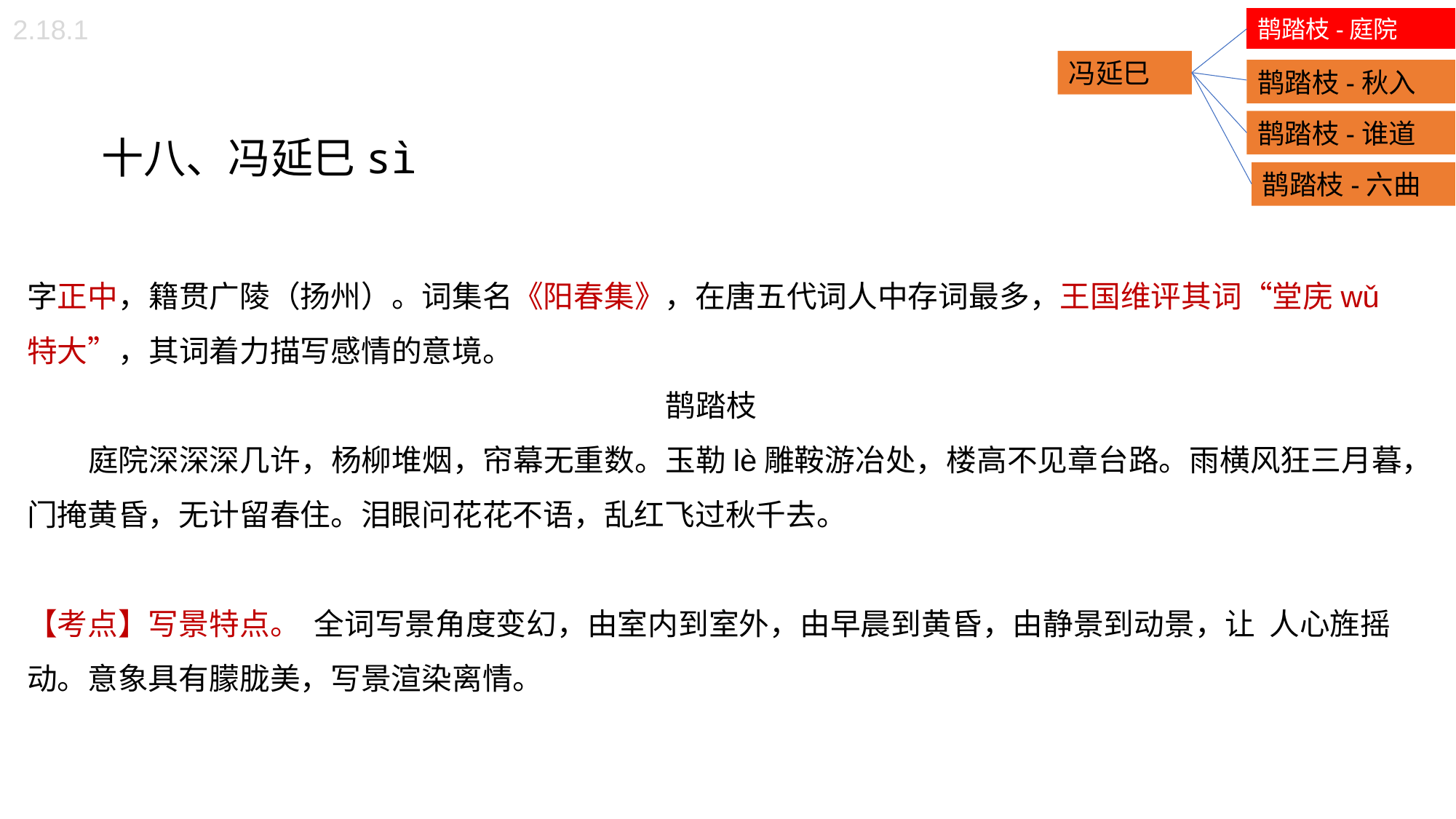

2.18.1
鹊踏枝-庭院
冯延巳
鹊踏枝-秋入
        十八、冯延巳sì

字正中，籍贯广陵（扬州）。词集名《阳春集》，在唐五代词人中存词最多，王国维评其词“堂庑wǔ特大”，其词着力描写感情的意境。
鹊踏枝
        庭院深深深几许，杨柳堆烟，帘幕无重数。玉勒lè雕鞍游冶处，楼高不见章台路。雨横风狂三月暮，门掩黄昏，无计留春住。泪眼问花花不语，乱红飞过秋千去。

【考点】写景特点。  全词写景角度变幻，由室内到室外，由早晨到黄昏，由静景到动景，让  人心旌摇动。意象具有朦胧美，写景渲染离情。
鹊踏枝-谁道
鹊踏枝-六曲